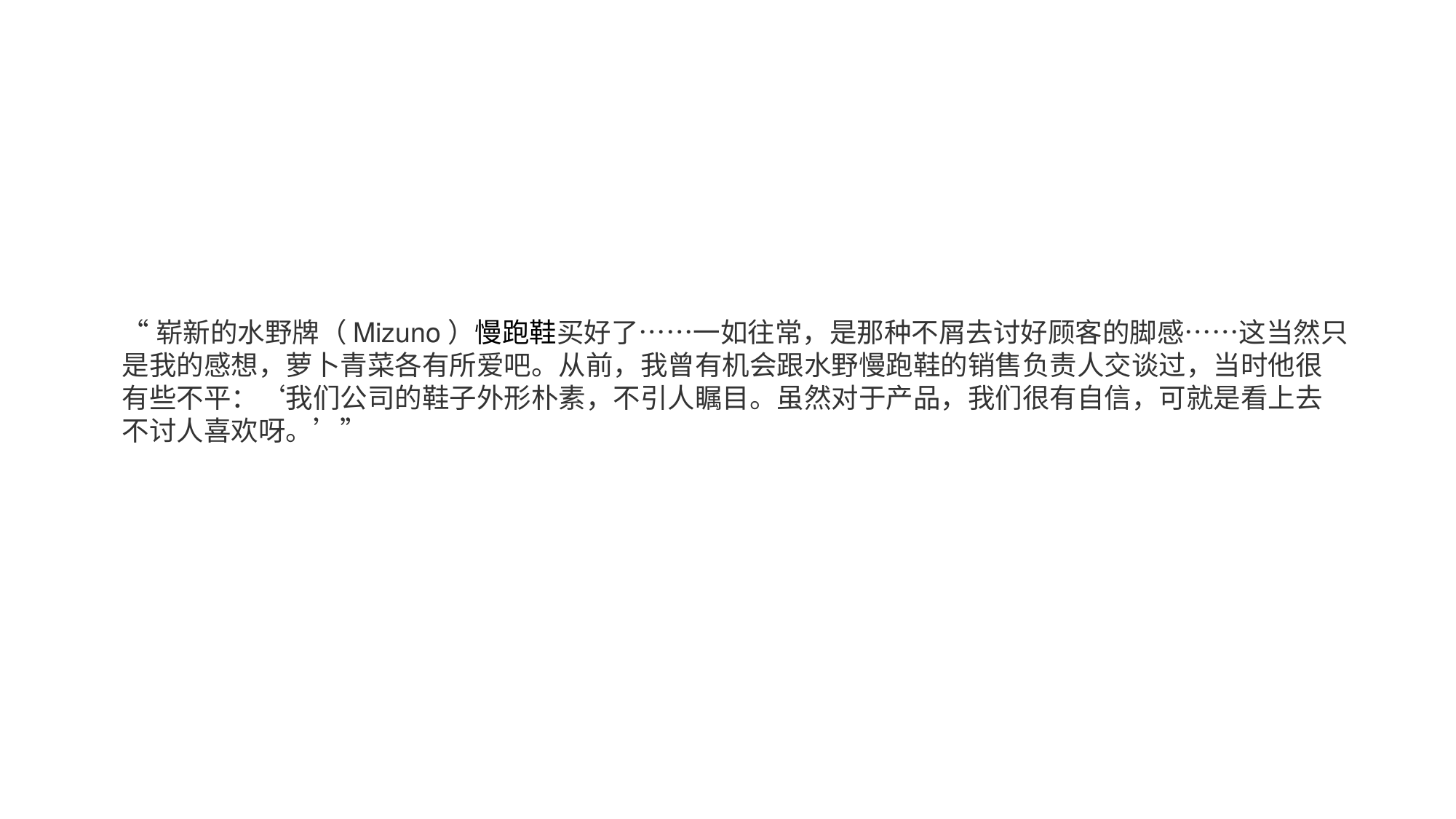

“崭新的水野牌（Mizuno）慢跑鞋买好了……一如往常，是那种不屑去讨好顾客的脚感……这当然只是我的感想，萝卜青菜各有所爱吧。从前，我曾有机会跟水野慢跑鞋的销售负责人交谈过，当时他很有些不平：‘我们公司的鞋子外形朴素，不引人瞩目。虽然对于产品，我们很有自信，可就是看上去不讨人喜欢呀。’”